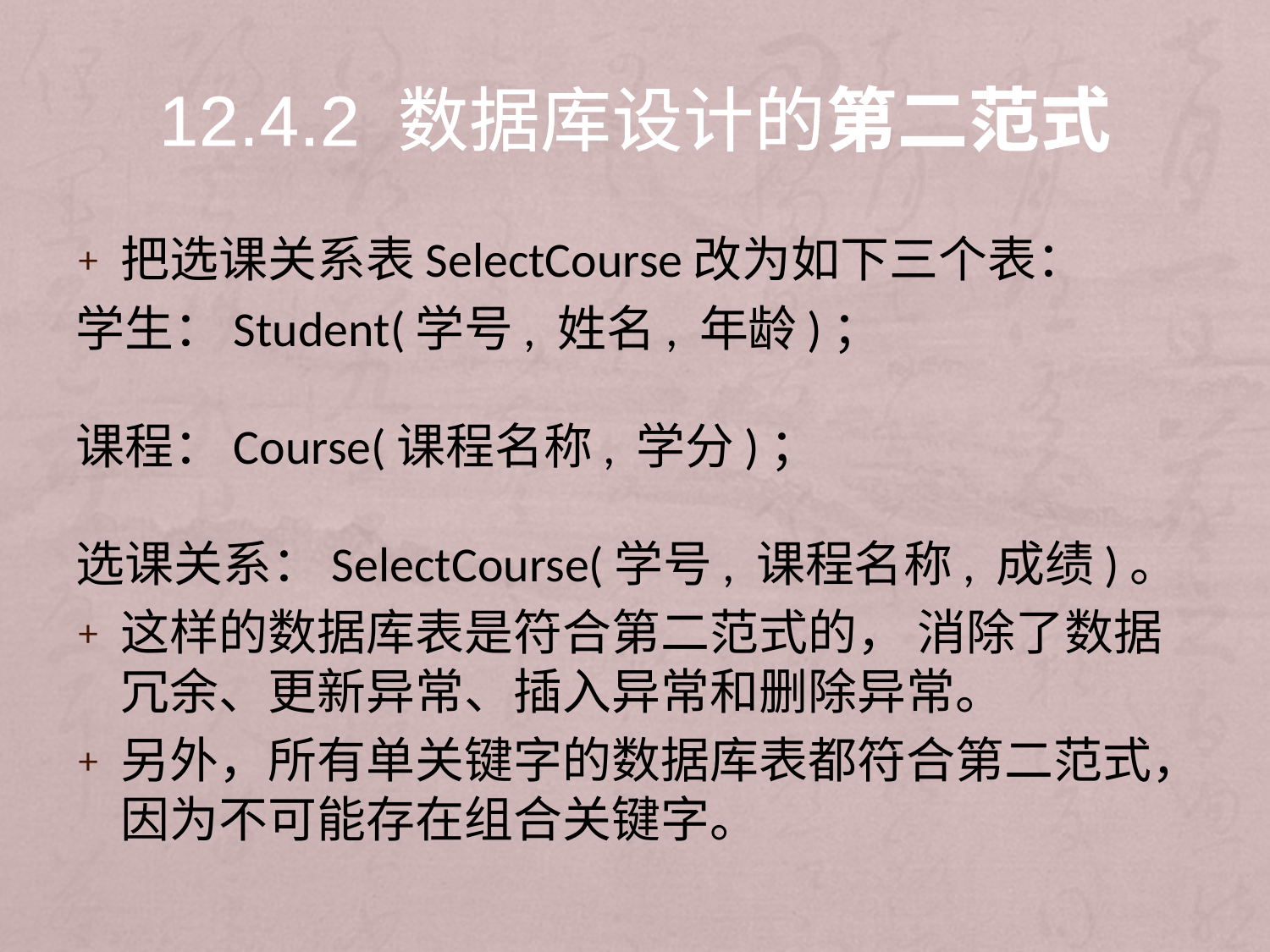

# 12.4.2 数据库设计的第二范式
把选课关系表SelectCourse改为如下三个表：
学生：Student(学号, 姓名, 年龄)；
课程：Course(课程名称, 学分)；
选课关系：SelectCourse(学号, 课程名称, 成绩)。
这样的数据库表是符合第二范式的， 消除了数据冗余、更新异常、插入异常和删除异常。
另外，所有单关键字的数据库表都符合第二范式，因为不可能存在组合关键字。